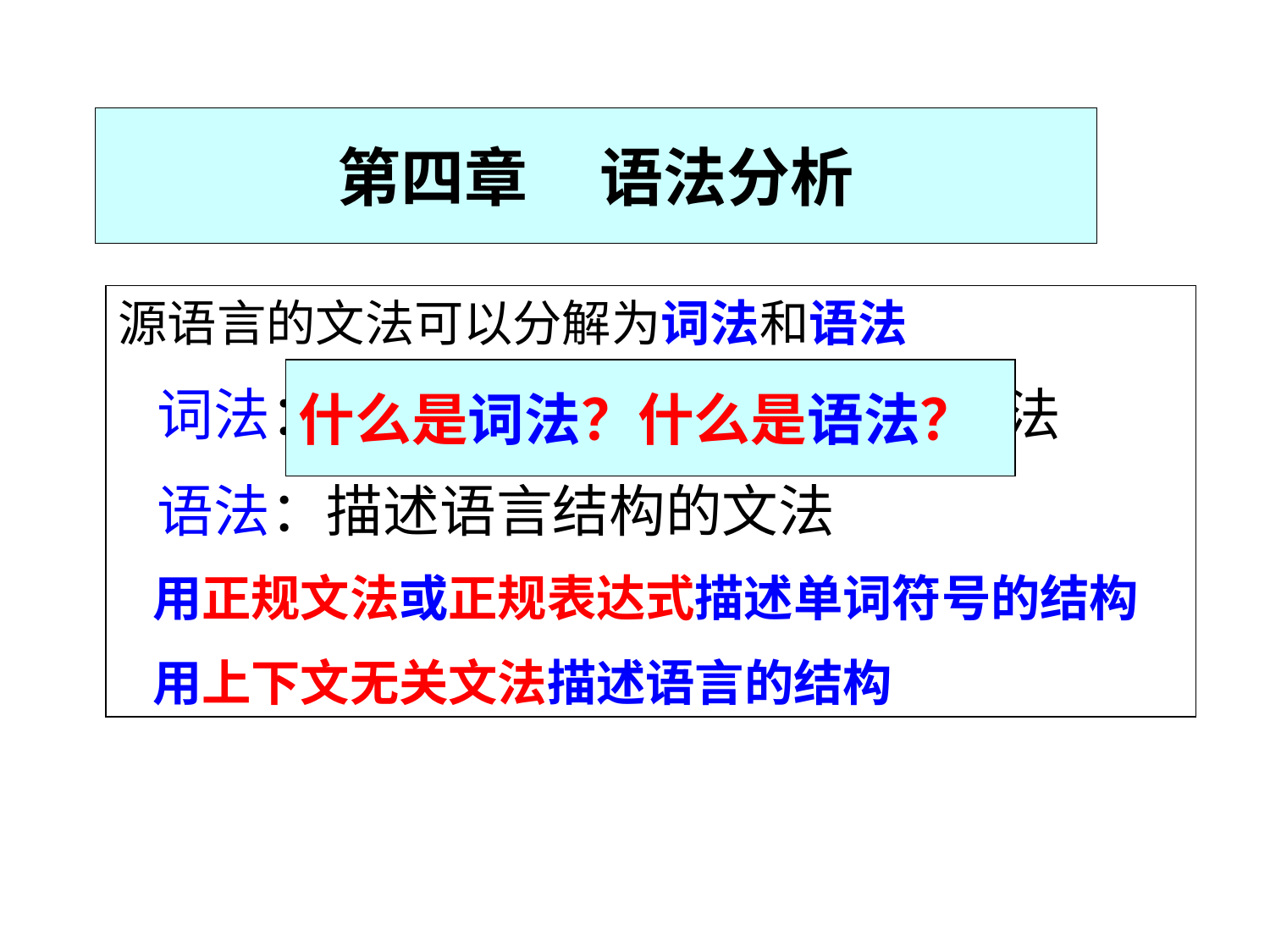

# 第四章     语法分析
源语言的文法可以分解为词法和语法
  词法：描述语言单词符号构成的文法
  语法：描述语言结构的文法
  用正规文法或正规表达式描述单词符号的结构
  用上下文无关文法描述语言的结构
什么是词法？什么是语法？